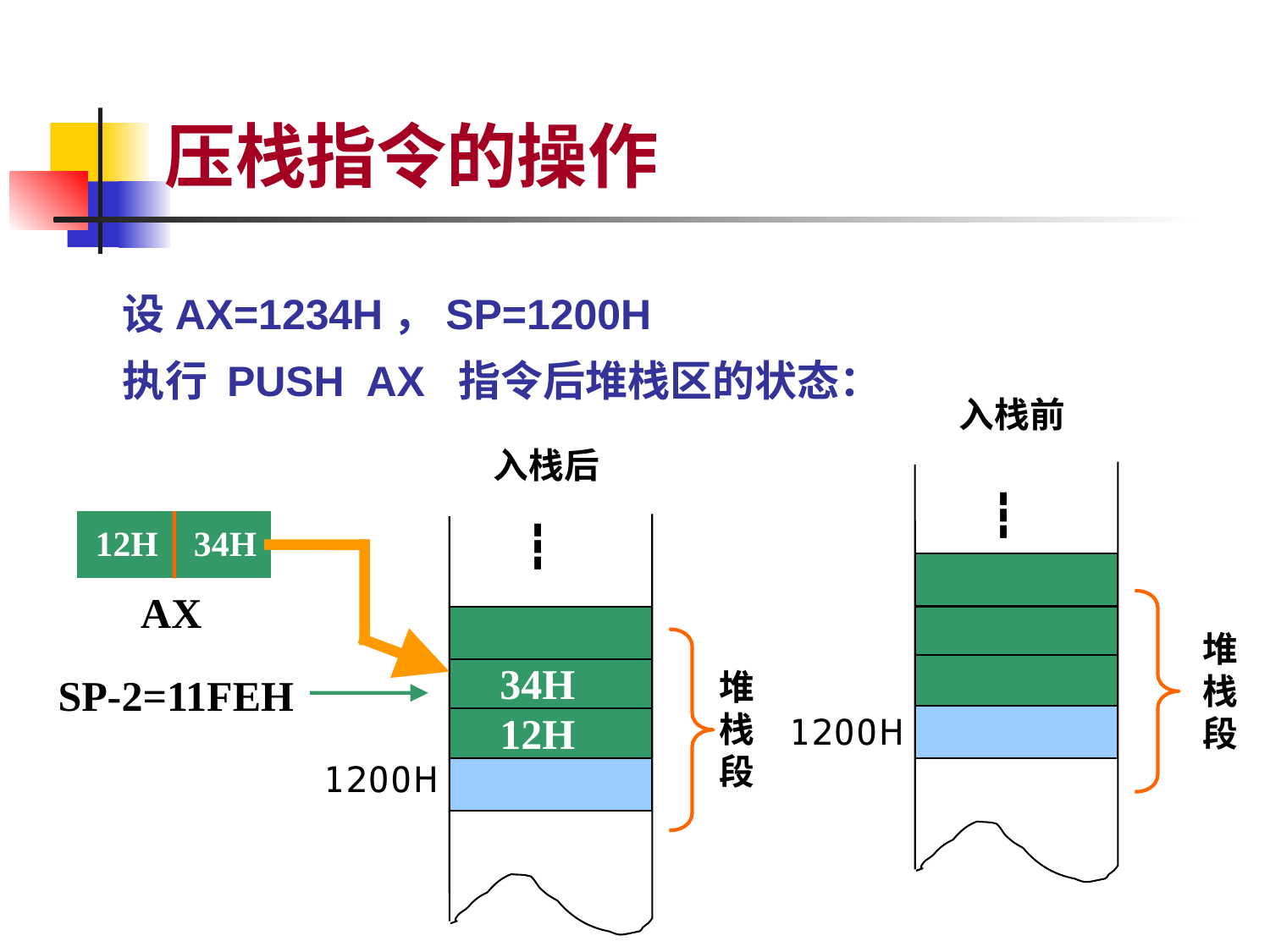

# 压栈指令的操作
设AX=1234H，SP=1200H
执行 PUSH  AX  指令后堆栈区的状态：
入栈前
入栈后

┇

┇
 12H    34H

AX

堆栈段

34H

堆栈段
 SP-2=11FEH

12H
1200H

1200H

63